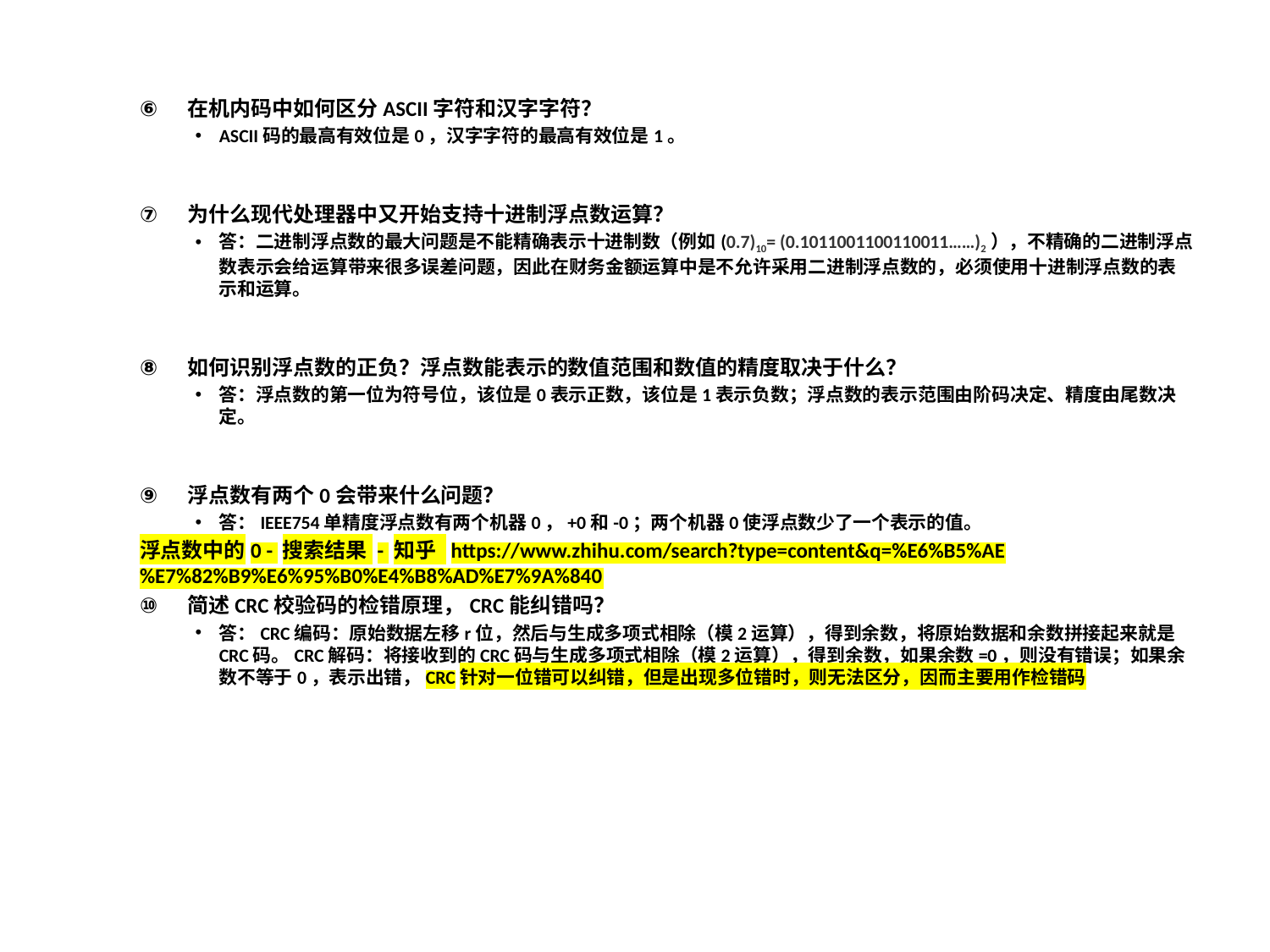

在机内码中如何区分ASCII字符和汉字字符？
ASCII码的最高有效位是0，汉字字符的最高有效位是1。

为什么现代处理器中又开始支持十进制浮点数运算？
答：二进制浮点数的最大问题是不能精确表示十进制数（例如(0.7)10= (0.1011001100110011……)2），不精确的二进制浮点数表示会给运算带来很多误差问题，因此在财务金额运算中是不允许采用二进制浮点数的，必须使用十进制浮点数的表示和运算。

如何识别浮点数的正负？浮点数能表示的数值范围和数值的精度取决于什么？
答：浮点数的第一位为符号位，该位是0表示正数，该位是1表示负数；浮点数的表示范围由阶码决定、精度由尾数决定。

浮点数有两个0会带来什么问题？
答：IEEE754单精度浮点数有两个机器0，+0和-0；两个机器0使浮点数少了一个表示的值。
浮点数中的0 - 搜索结果 - 知乎  https://www.zhihu.com/search?type=content&q=%E6%B5%AE%E7%82%B9%E6%95%B0%E4%B8%AD%E7%9A%840
简述CRC校验码的检错原理，CRC能纠错吗？
答：CRC编码：原始数据左移r位，然后与生成多项式相除（模2运算），得到余数，将原始数据和余数拼接起来就是CRC码。CRC解码：将接收到的CRC码与生成多项式相除（模2运算），得到余数，如果余数=0，则没有错误；如果余数不等于0，表示出错，CRC针对一位错可以纠错，但是出现多位错时，则无法区分，因而主要用作检错码